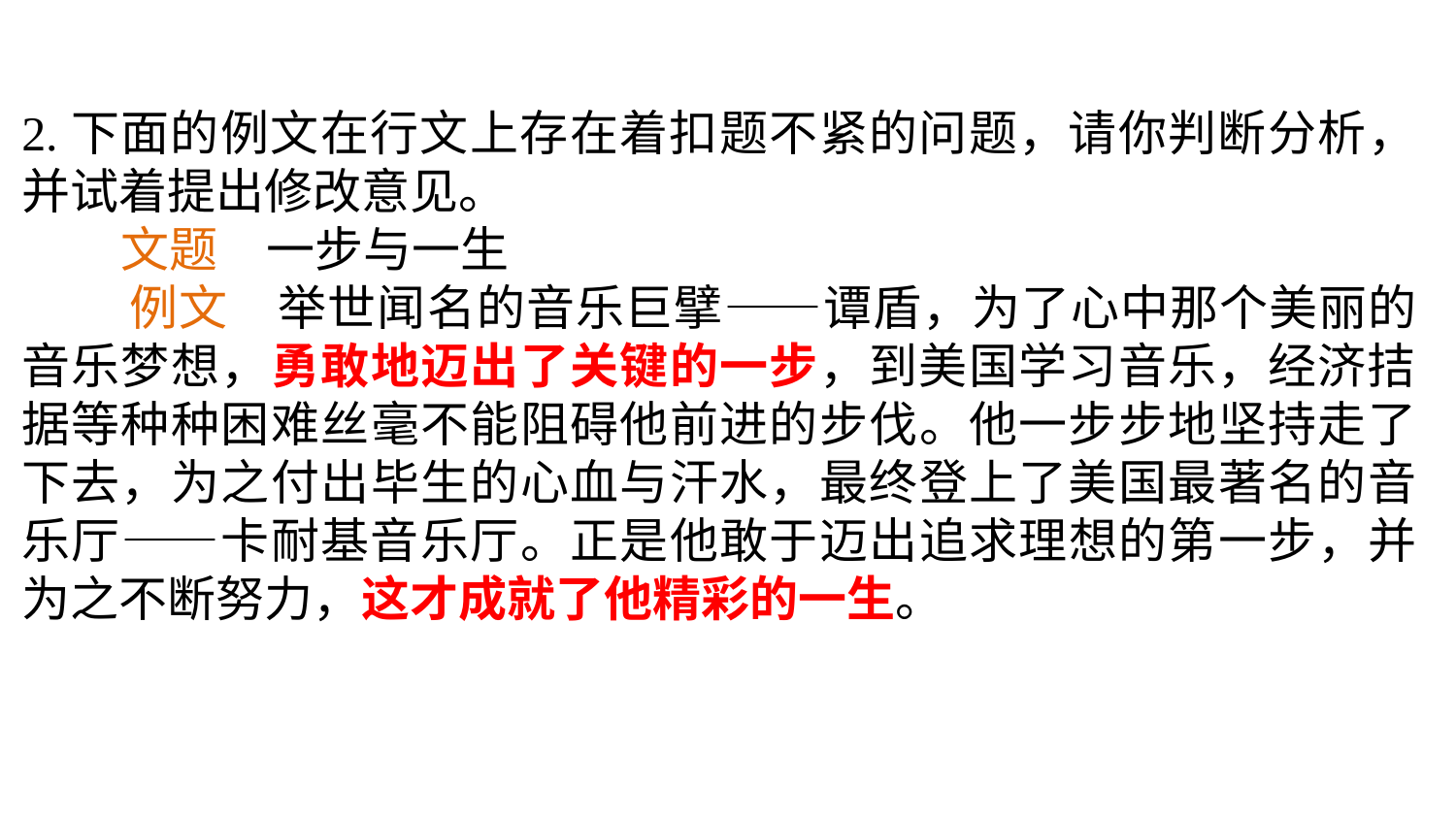

2.下面的例文在行文上存在着扣题不紧的问题，请你判断分析，并试着提出修改意见。
        文题　一步与一生
        例文　举世闻名的音乐巨擘——谭盾，为了心中那个美丽的音乐梦想，勇敢地迈出了关键的一步，到美国学习音乐，经济拮据等种种困难丝毫不能阻碍他前进的步伐。他一步步地坚持走了下去，为之付出毕生的心血与汗水，最终登上了美国最著名的音乐厅——卡耐基音乐厅。正是他敢于迈出追求理想的第一步，并为之不断努力，这才成就了他精彩的一生。